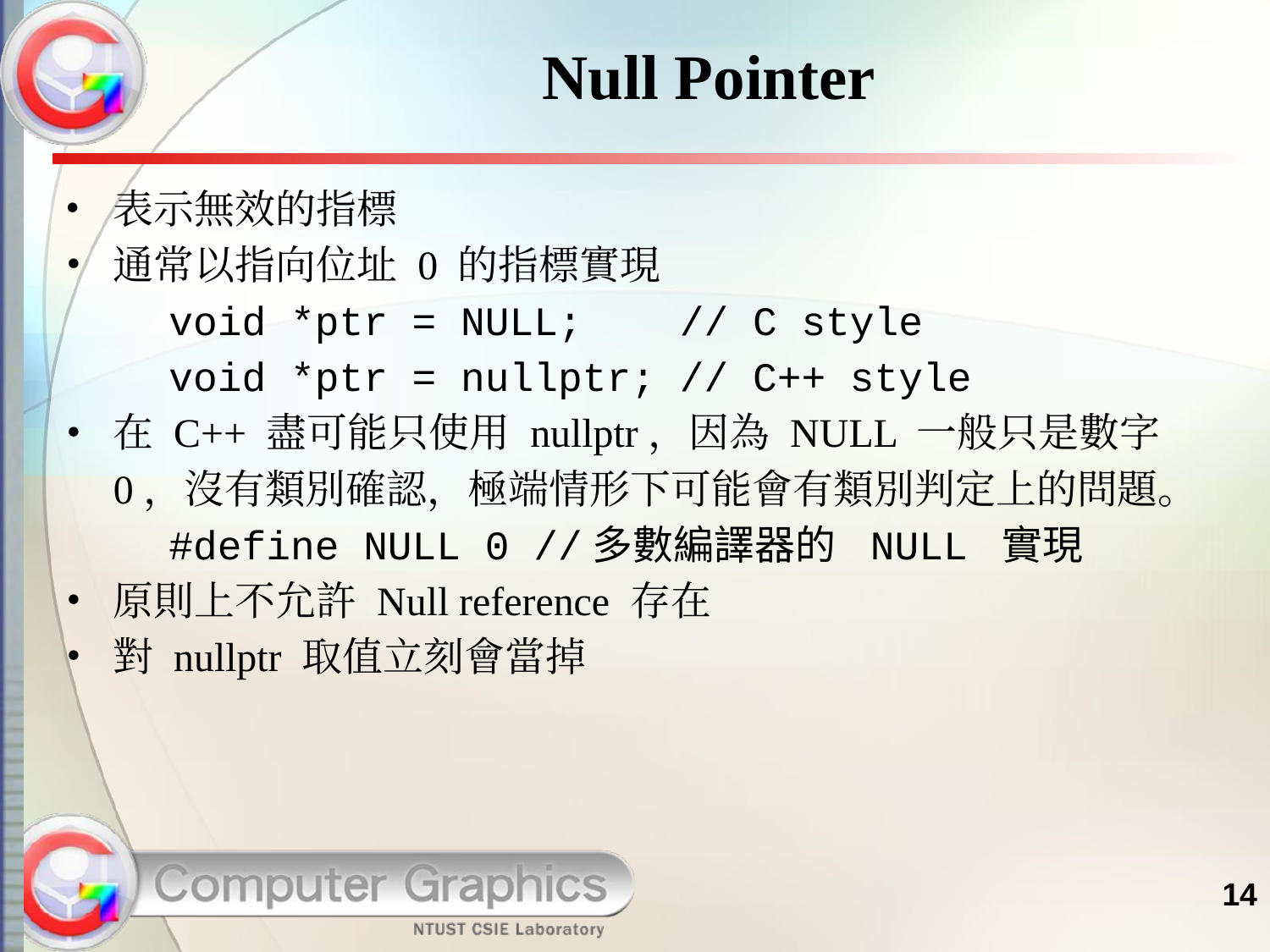

# Null Pointer
表示無效的指標
通常以指向位址 0 的指標實現
void *ptr = NULL;    // C style
void *ptr = nullptr; // C++ style
在 C++ 盡可能只使用 nullptr，因為 NULL 一般只是數字0，沒有類別確認，極端情形下可能會有類別判定上的問題。
#define NULL 0 //多數編譯器的 NULL 實現
原則上不允許 Null reference 存在
對 nullptr 取值立刻會當掉
14